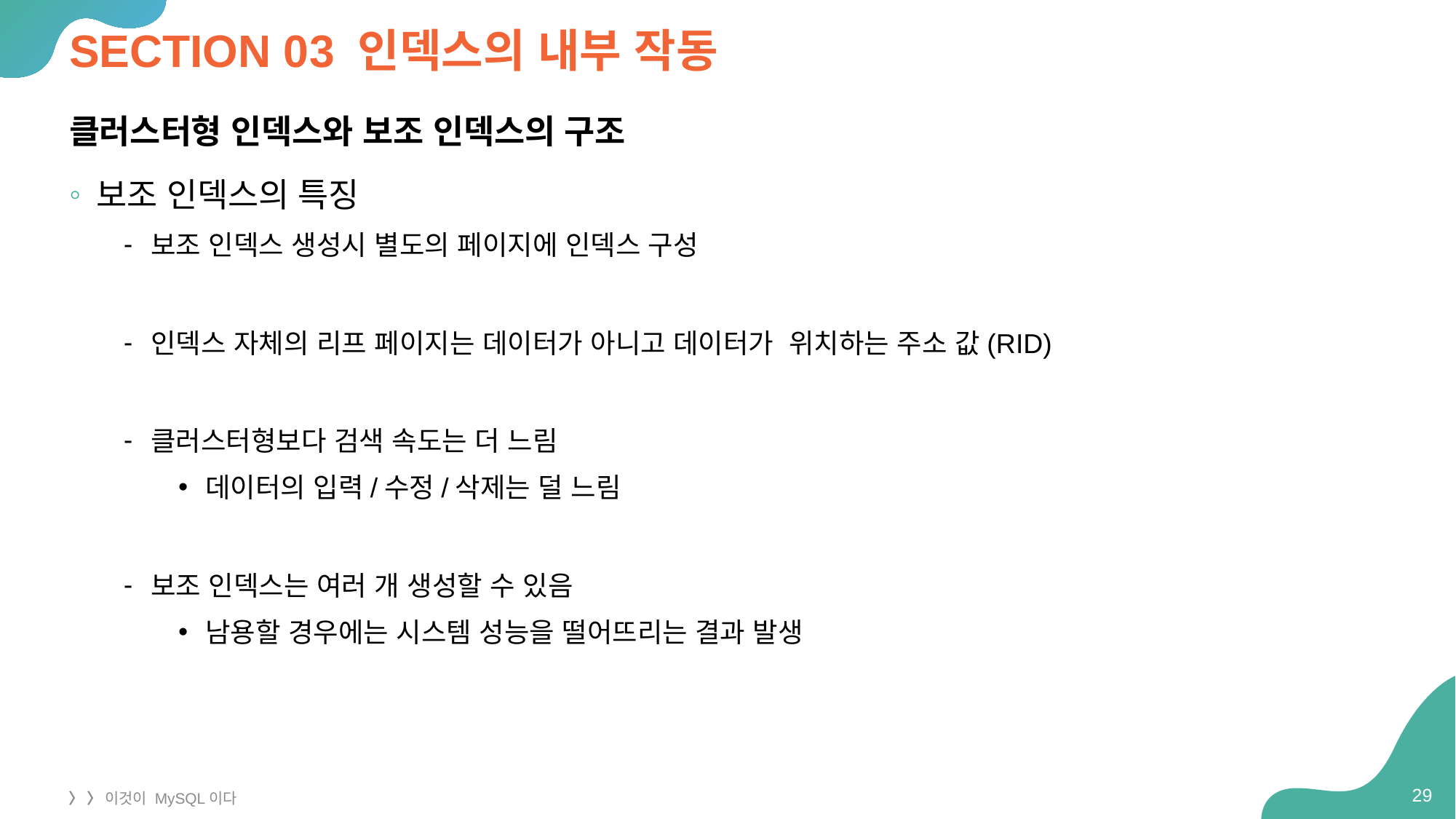

# SECTION 03 인덱스의 내부 작동
클러스터형 인덱스와 보조 인덱스의 구조
보조 인덱스의 특징
보조 인덱스 생성시 별도의 페이지에 인덱스 구성

인덱스 자체의 리프 페이지는 데이터가 아니고 데이터가  위치하는 주소 값(RID)

클러스터형보다 검색 속도는 더 느림
데이터의 입력/수정/삭제는 덜 느림

보조 인덱스는 여러 개 생성할 수 있음
남용할 경우에는 시스템 성능을 떨어뜨리는 결과 발생

29
〉 〉 이것이 MySQL이다